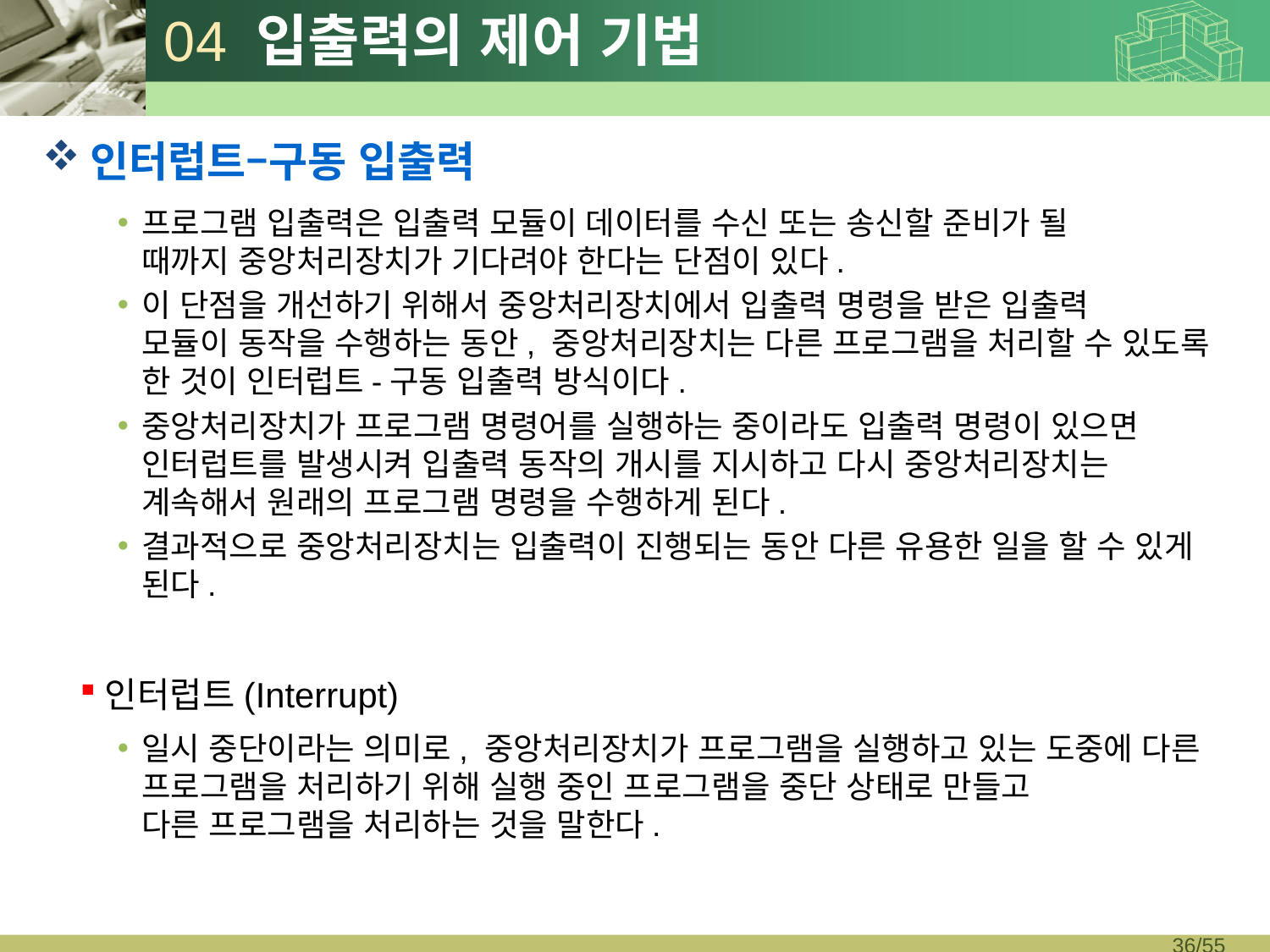

# 04 입출력의 제어 기법
인터럽트–구동 입출력
프로그램 입출력은 입출력 모듈이 데이터를 수신 또는 송신할 준비가 될
때까지 중앙처리장치가 기다려야 한다는 단점이 있다.
이 단점을 개선하기 위해서 중앙처리장치에서 입출력 명령을 받은 입출력
모듈이 동작을 수행하는 동안, 중앙처리장치는 다른 프로그램을 처리할 수 있도록 한 것이 인터럽트-구동 입출력 방식이다.
중앙처리장치가 프로그램 명령어를 실행하는 중이라도 입출력 명령이 있으면 인터럽트를 발생시켜 입출력 동작의 개시를 지시하고 다시 중앙처리장치는 계속해서 원래의 프로그램 명령을 수행하게 된다.
결과적으로 중앙처리장치는 입출력이 진행되는 동안 다른 유용한 일을 할 수 있게 된다.

인터럽트(Interrupt)
일시 중단이라는 의미로, 중앙처리장치가 프로그램을 실행하고 있는 도중에 다른 프로그램을 처리하기 위해 실행 중인 프로그램을 중단 상태로 만들고
다른 프로그램을 처리하는 것을 말한다.